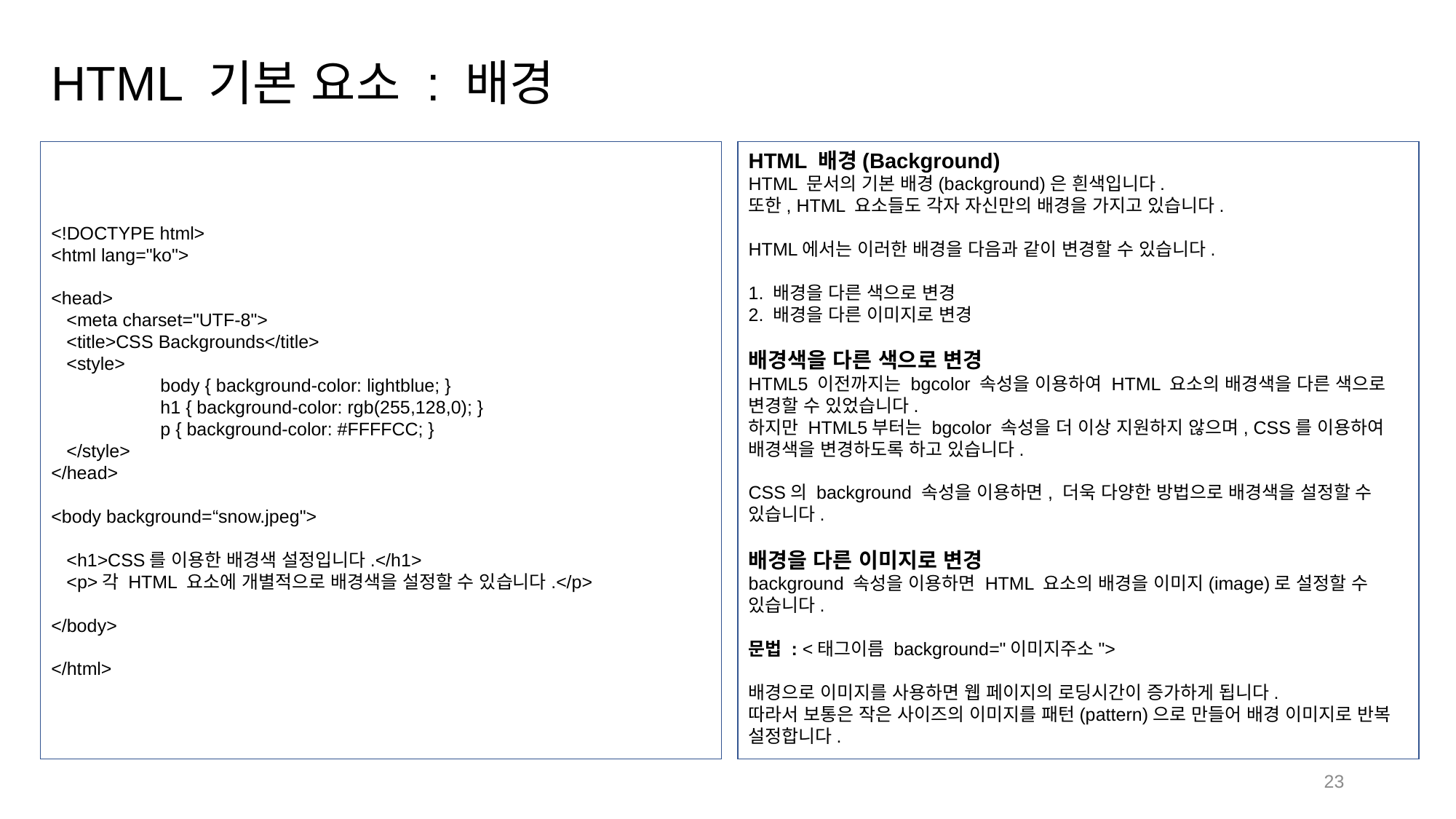

# HTML 기본 요소 : 배경
<!DOCTYPE html>
<html lang="ko">

<head>
   <meta charset="UTF-8">
   <title>CSS Backgrounds</title>
   <style>
	body { background-color: lightblue; }
	h1 { background-color: rgb(255,128,0); }
	p { background-color: #FFFFCC; }
   </style>
</head>

<body background=“snow.jpeg">

   <h1>CSS를 이용한 배경색 설정입니다.</h1>
   <p>각 HTML 요소에 개별적으로 배경색을 설정할 수 있습니다.</p>

</body>

</html>
HTML 배경(Background)
HTML 문서의 기본 배경(background)은 흰색입니다.
또한, HTML 요소들도 각자 자신만의 배경을 가지고 있습니다.

HTML에서는 이러한 배경을 다음과 같이 변경할 수 있습니다.

1. 배경을 다른 색으로 변경
2. 배경을 다른 이미지로 변경

배경색을 다른 색으로 변경
HTML5 이전까지는 bgcolor 속성을 이용하여 HTML 요소의 배경색을 다른 색으로 변경할 수 있었습니다.
하지만 HTML5부터는 bgcolor 속성을 더 이상 지원하지 않으며, CSS를 이용하여 배경색을 변경하도록 하고 있습니다.

CSS의 background 속성을 이용하면, 더욱 다양한 방법으로 배경색을 설정할 수 있습니다.

배경을 다른 이미지로 변경
background 속성을 이용하면 HTML 요소의 배경을 이미지(image)로 설정할 수 있습니다.

문법 : <태그이름 background="이미지주소">

배경으로 이미지를 사용하면 웹 페이지의 로딩시간이 증가하게 됩니다.
따라서 보통은 작은 사이즈의 이미지를 패턴(pattern)으로 만들어 배경 이미지로 반복 설정합니다.

23